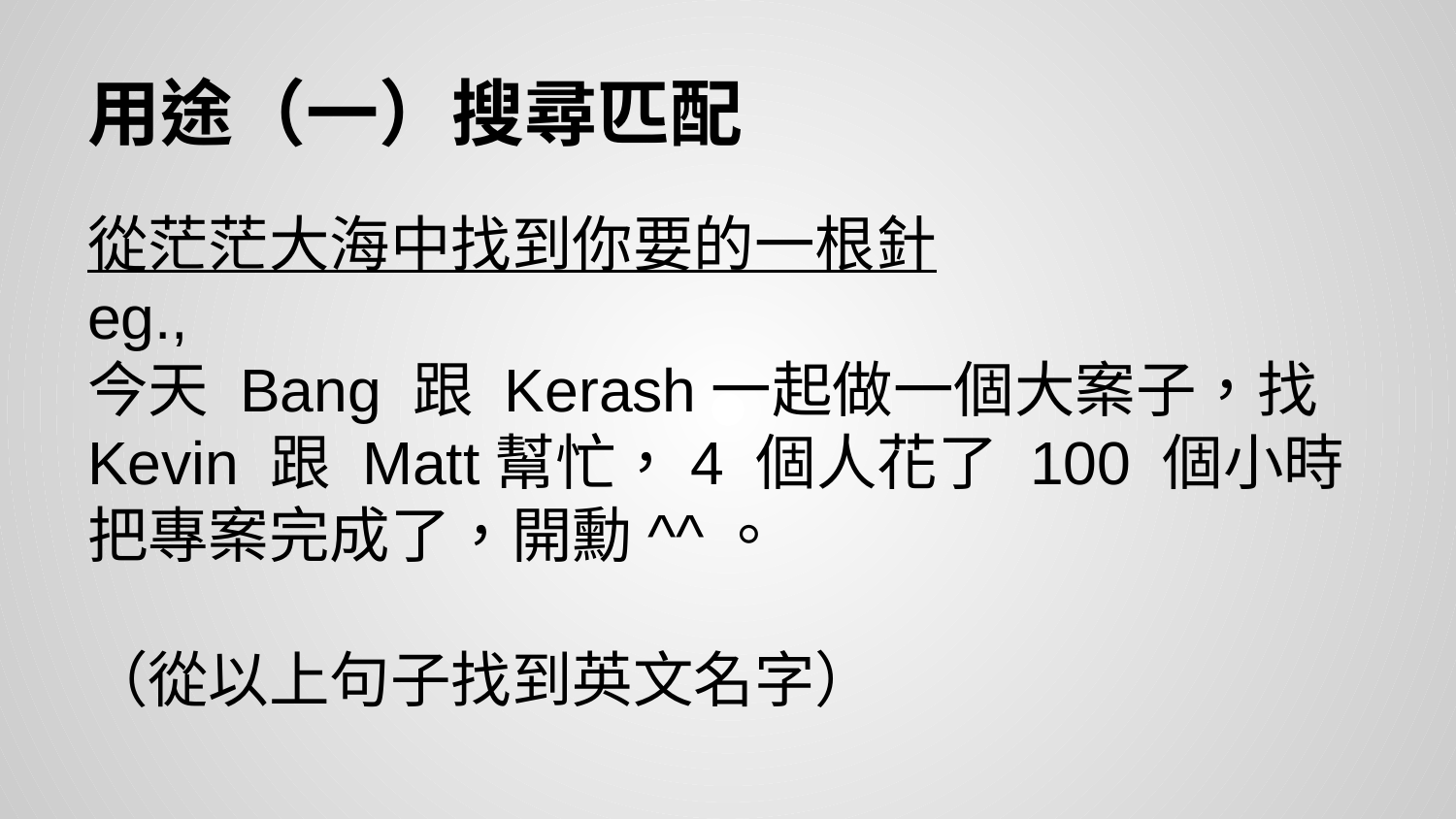

# 用途（一）搜尋匹配
從茫茫大海中找到你要的一根針
eg.,
今天 Bang 跟 Kerash一起做一個大案子，找Kevin 跟 Matt幫忙，4 個人花了 100 個小時把專案完成了，開勳^^。

（從以上句子找到英文名字）